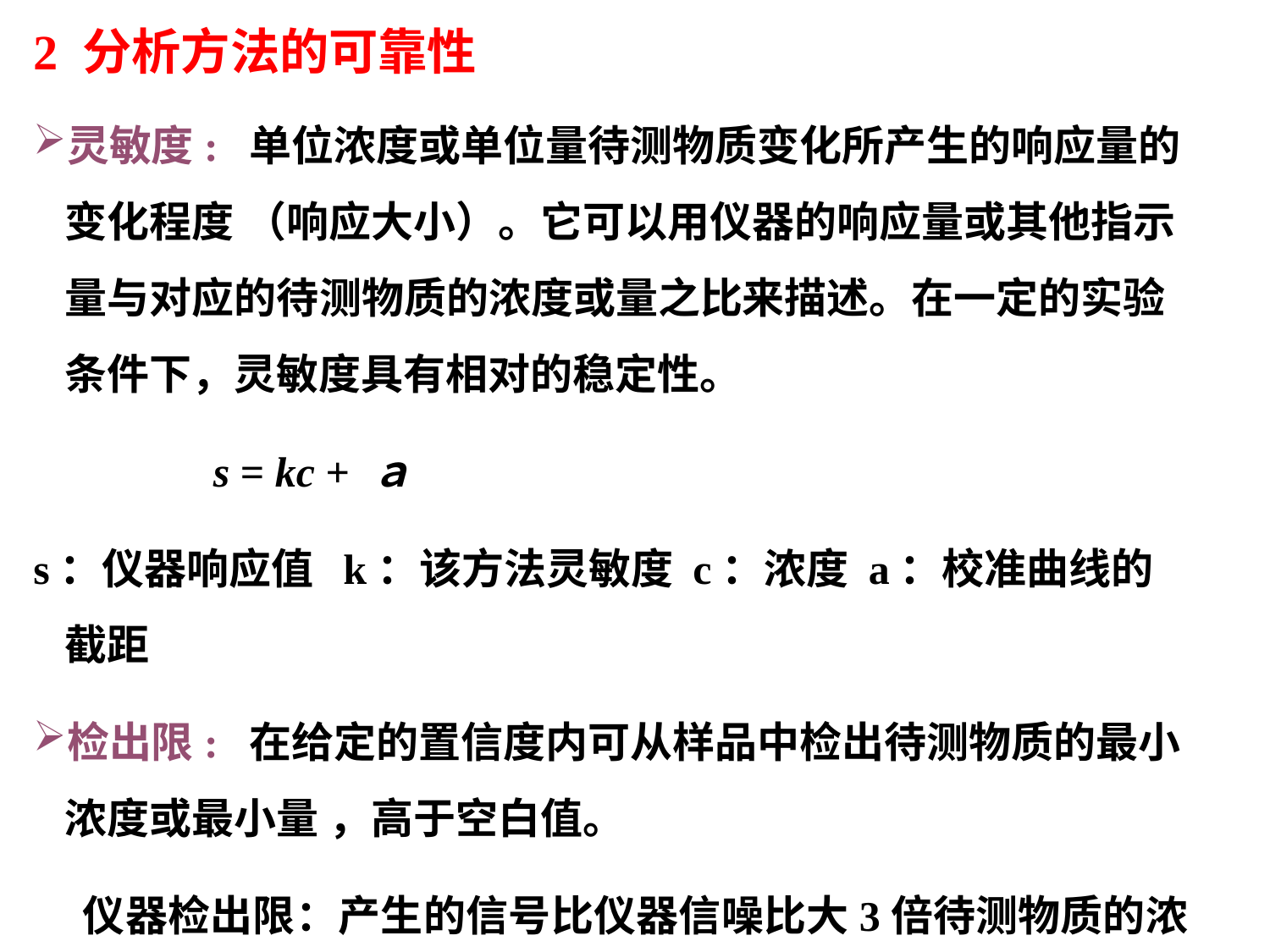

# 2 分析方法的可靠性
灵敏度:  单位浓度或单位量待测物质变化所产生的响应量的变化程度 （响应大小）。它可以用仪器的响应量或其他指示量与对应的待测物质的浓度或量之比来描述。在一定的实验条件下，灵敏度具有相对的稳定性。
                 s = kc + ａ
s：仪器响应值  k：该方法灵敏度 c：浓度 a：校准曲线的截距
检出限:  在给定的置信度内可从样品中检出待测物质的最小浓度或最小量 ，高于空白值。
    仪器检出限：产生的信号比仪器信噪比大3倍待测物质的浓度，不同仪器检出限定义有所差别。
    方法检出限：指当用一完整的方法，在99%置信度内，产生的信号不同于空白中被测物质的浓度。